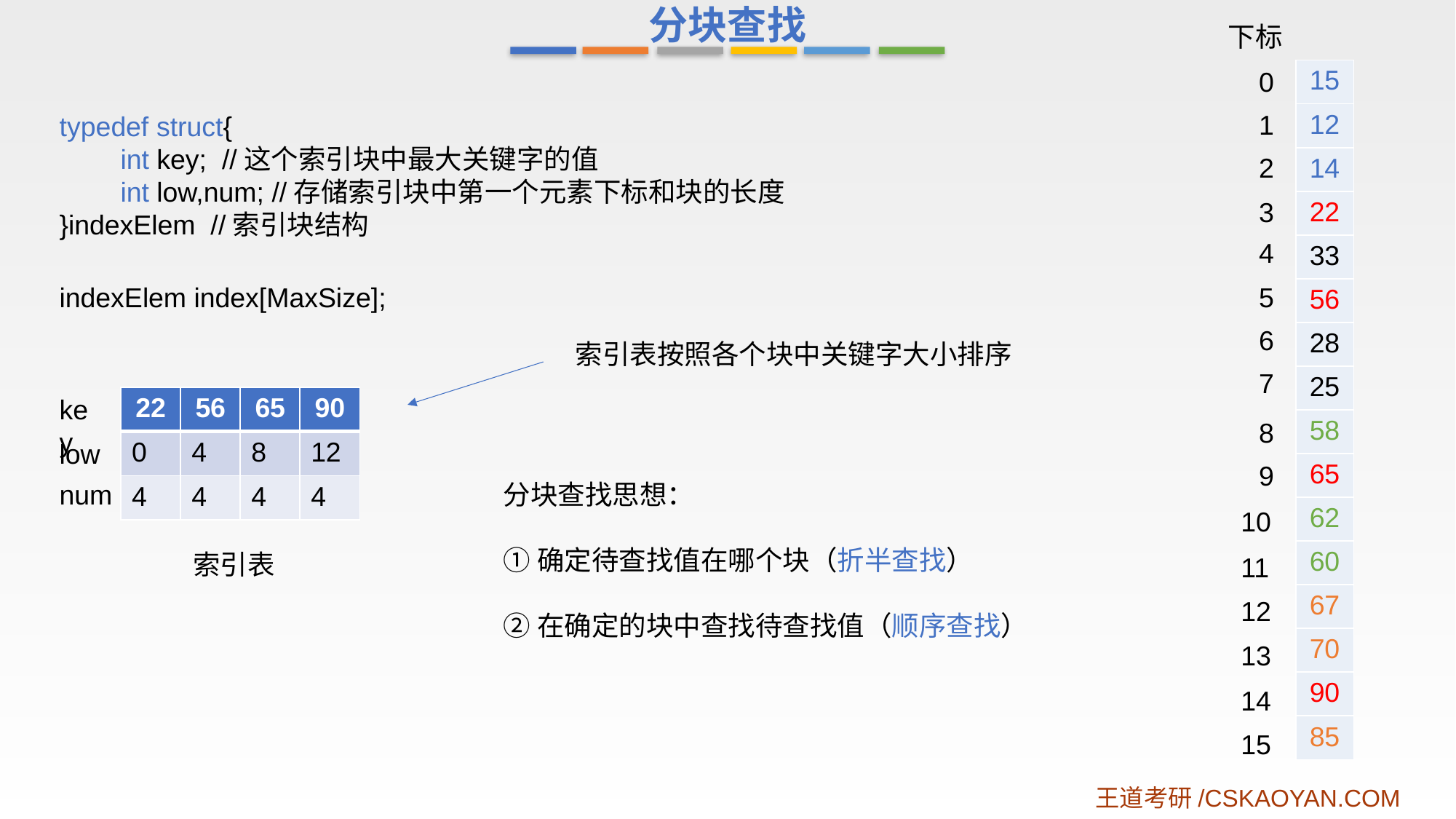

分块查找
下标

0
| 15 |
| --- |
| 12 |
| 14 |
| 22 |
| 33 |
| 56 |
| 28 |
| 25 |
| 58 |
| 65 |
| 62 |
| 60 |
| 67 |
| 70 |
| 90 |
| 85 |
1
typedef struct{
        int key;  //这个索引块中最大关键字的值
        int low,num; //存储索引块中第一个元素下标和块的长度
}indexElem  //索引块结构
2
3
4
indexElem index[MaxSize];
5
6
索引表按照各个块中关键字大小排序
7
key
| 22 | 56 | 65 | 90 |
| --- | --- | --- | --- |
| 0 | 4 | 8 | 12 |
| 4 | 4 | 4 | 4 |
8
low
9
num
分块查找思想：

①确定待查找值在哪个块（折半查找）

②在确定的块中查找待查找值（顺序查找）

10
索引表
11
12
13
14
15
王道考研/CSKAOYAN.COM